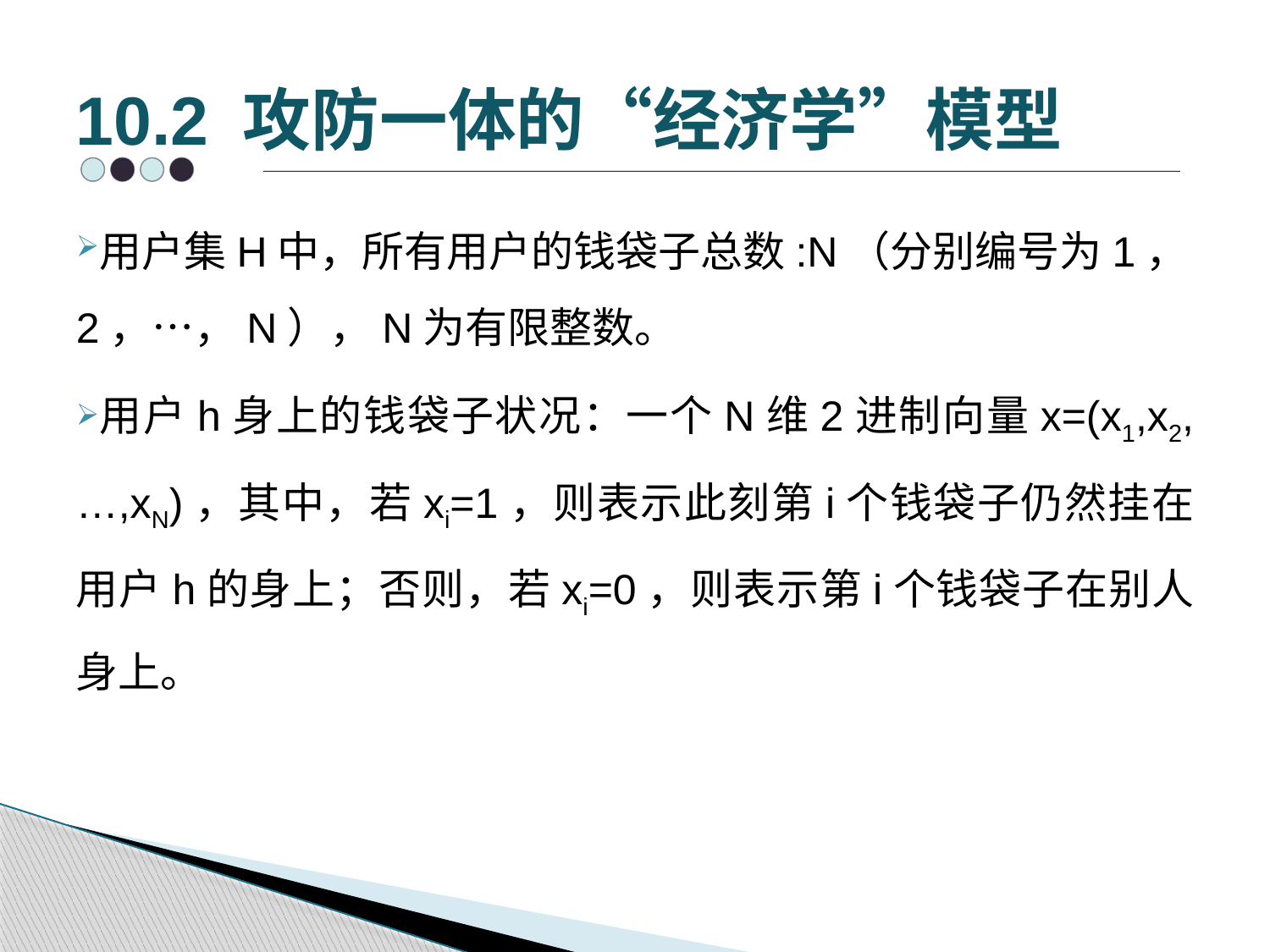

# 10.2 攻防一体的“经济学”模型

用户集H中，所有用户的钱袋子总数:N（分别编号为1，2，…，N），N为有限整数。
用户h身上的钱袋子状况：一个N维2进制向量x=(x1,x2,…,xN)，其中，若xi=1，则表示此刻第i个钱袋子仍然挂在用户h的身上；否则，若xi=0，则表示第i个钱袋子在别人身上。